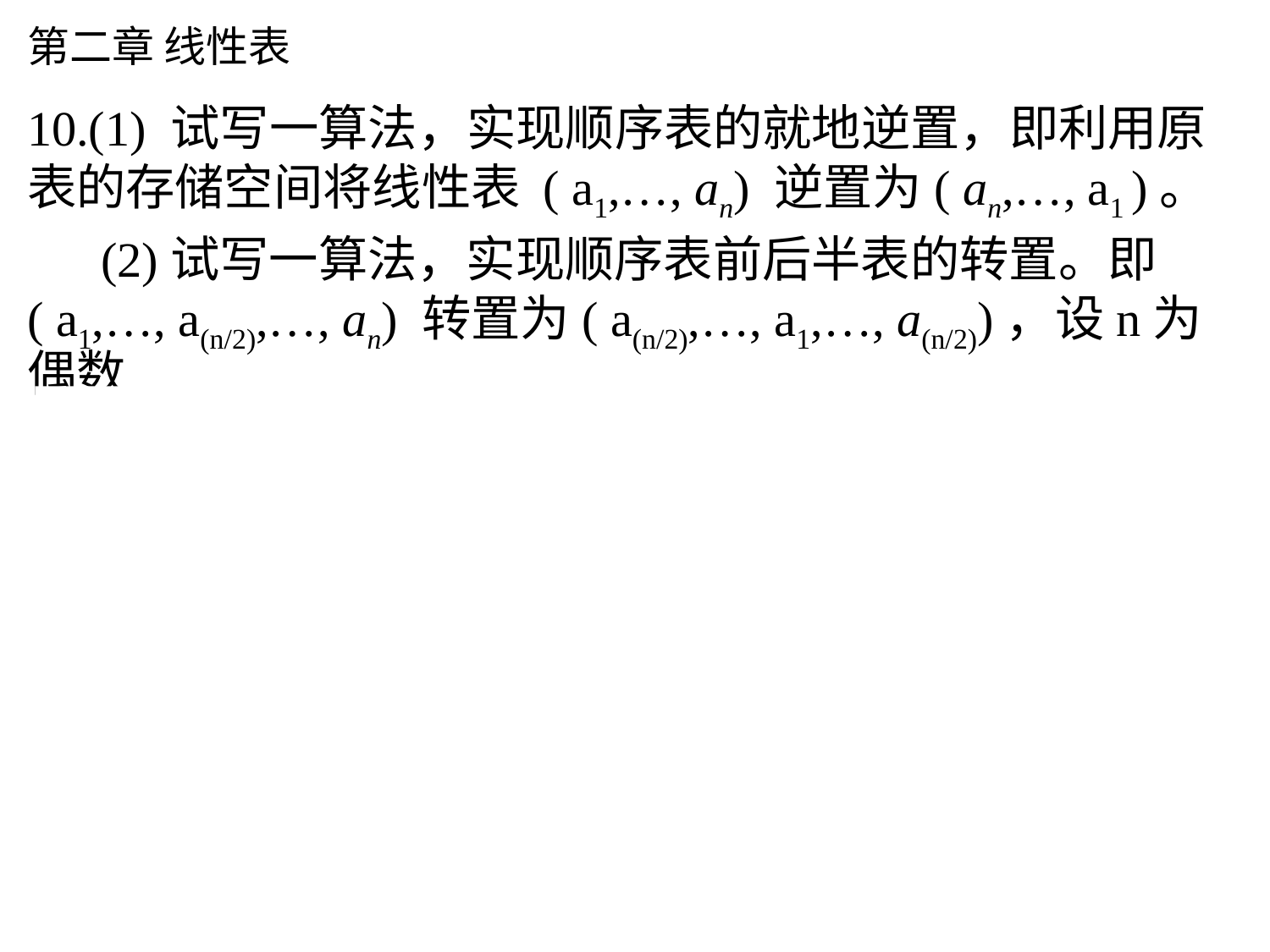

# 第二章 线性表
10.(1) 试写一算法，实现顺序表的就地逆置，即利用原表的存储空间将线性表 ( a1,…, an) 逆置为( an,…, a1 )。
      (2)试写一算法，实现顺序表前后半表的转置。即( a1,…, a(n/2),…, an) 转置为( a(n/2),…, a1,…, a(n/2))，设n为偶数
a1

a2

A3

…

an

a1

a2

…

a(n/2)

…

an